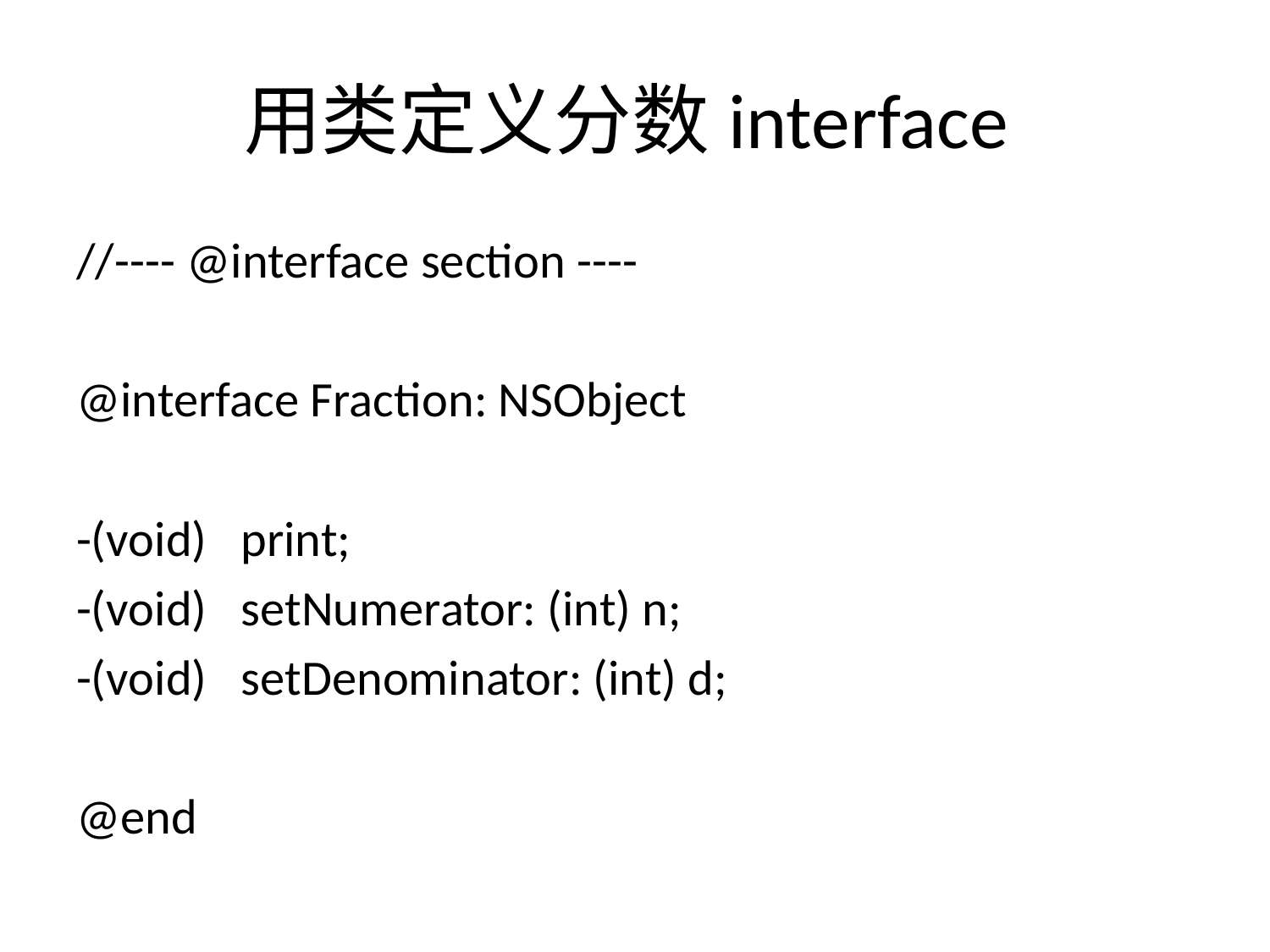

# 用类定义分数interface
//---- @interface section ----

@interface Fraction: NSObject

-(void)   print;
-(void)   setNumerator: (int) n;
-(void)   setDenominator: (int) d;

@end